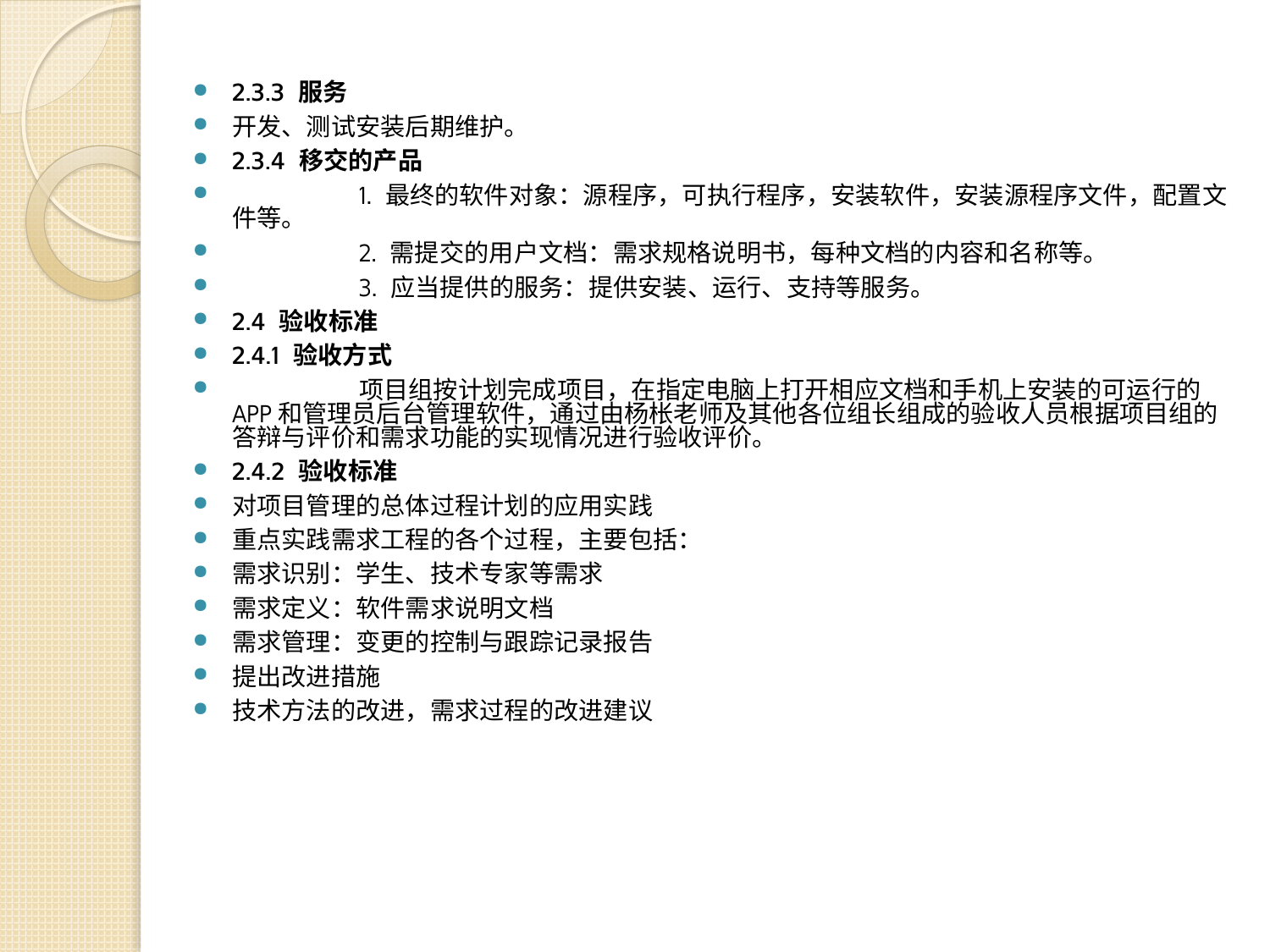

2.3.3 服务
开发、测试安装后期维护。
2.3.4 移交的产品
	1. 最终的软件对象：源程序，可执行程序，安装软件，安装源程序文件，配置文件等。
	2. 需提交的用户文档：需求规格说明书，每种文档的内容和名称等。
	3. 应当提供的服务：提供安装、运行、支持等服务。
2.4 验收标准
2.4.1 验收方式
	项目组按计划完成项目，在指定电脑上打开相应文档和手机上安装的可运行的APP和管理员后台管理软件，通过由杨枨老师及其他各位组长组成的验收人员根据项目组的答辩与评价和需求功能的实现情况进行验收评价。
2.4.2 验收标准
对项目管理的总体过程计划的应用实践
重点实践需求工程的各个过程，主要包括：
需求识别：学生、技术专家等需求
需求定义：软件需求说明文档
需求管理：变更的控制与跟踪记录报告
提出改进措施
技术方法的改进，需求过程的改进建议